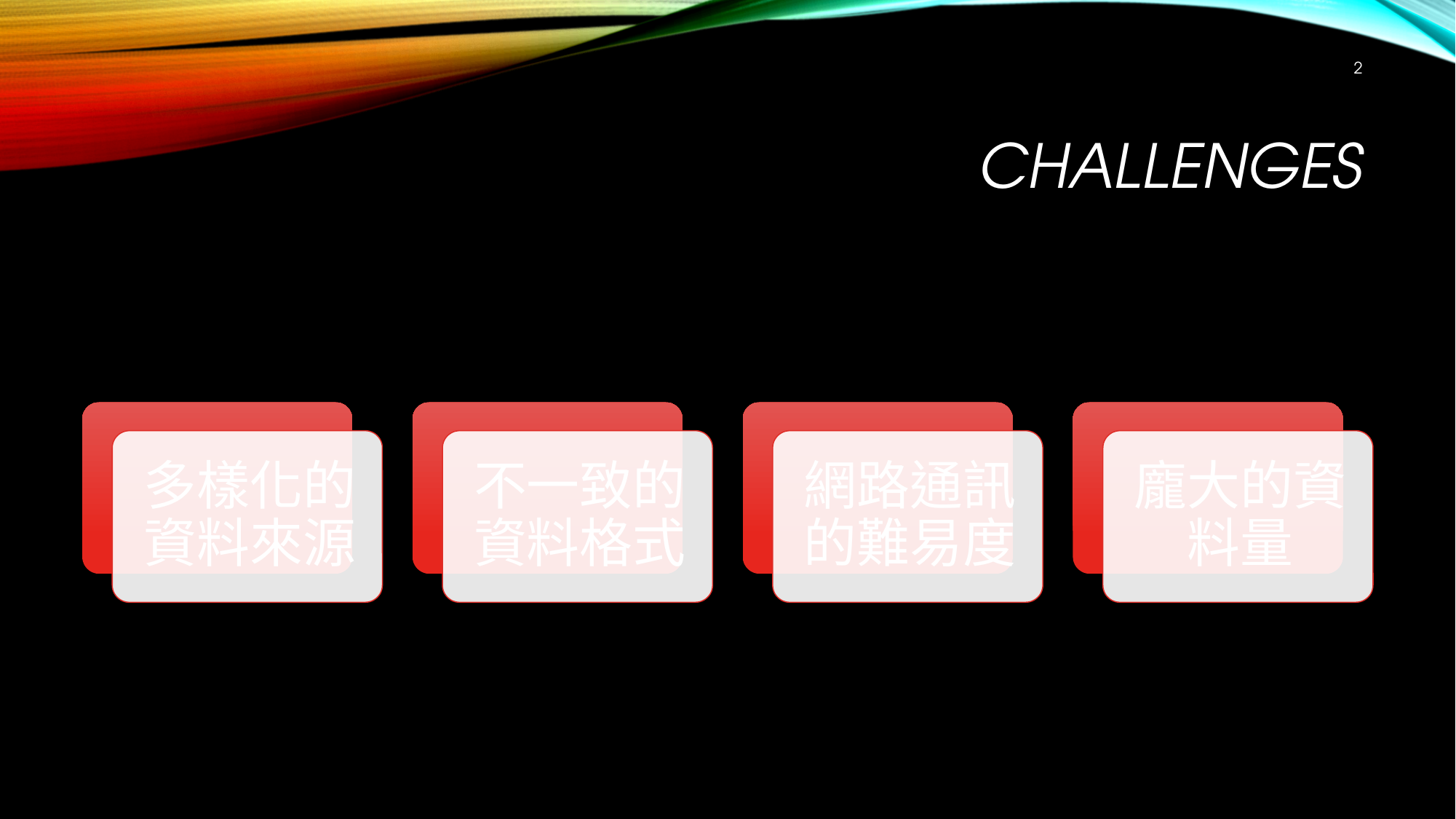

2
# Challenges
多樣化的資料來源
不一致的資料格式
網路通訊的難易度
龐大的資料量